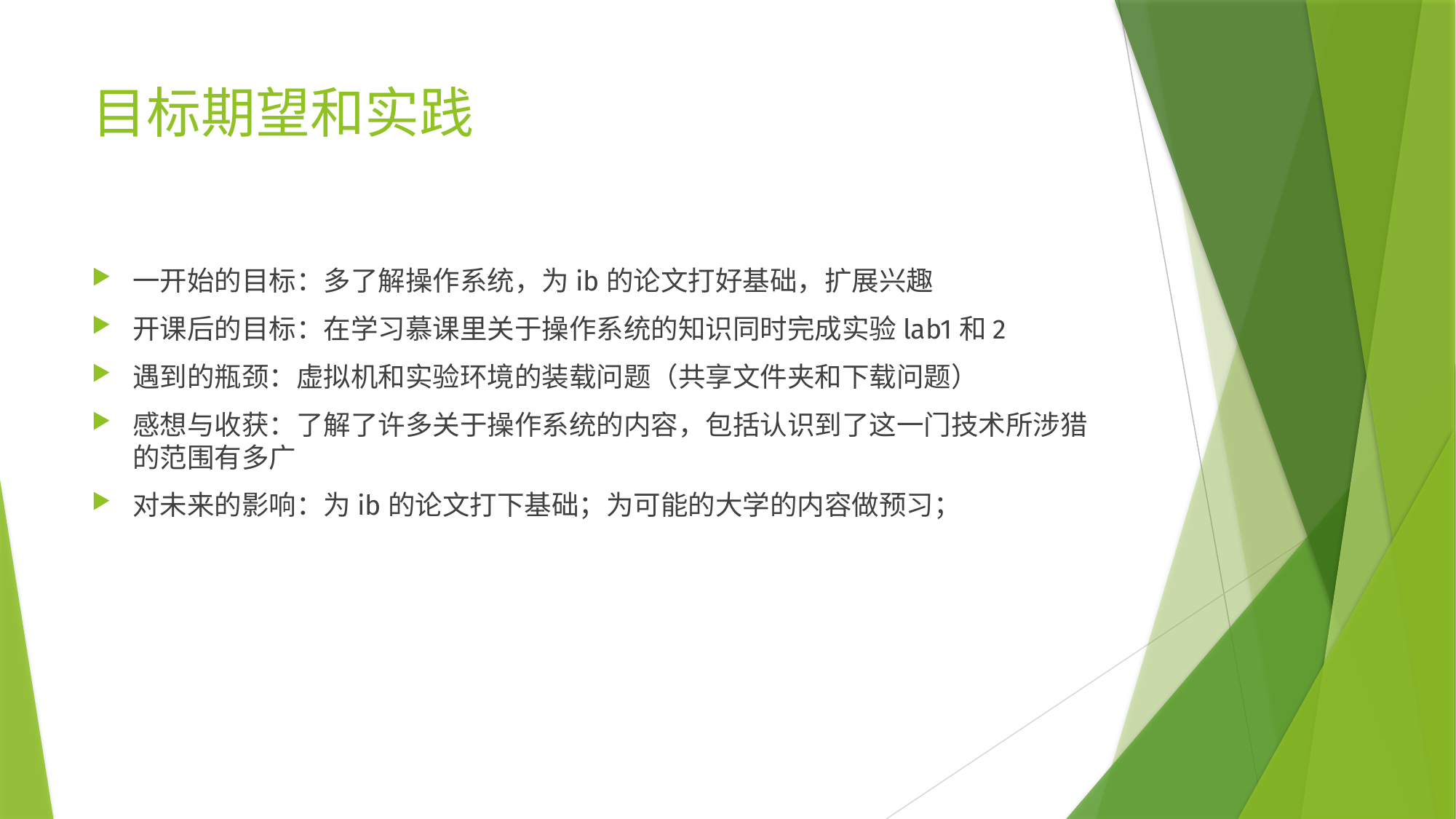

# 目标期望和实践
一开始的目标：多了解操作系统，为ib的论文打好基础，扩展兴趣
开课后的目标：在学习慕课里关于操作系统的知识同时完成实验lab1和2
遇到的瓶颈：虚拟机和实验环境的装载问题（共享文件夹和下载问题）
感想与收获：了解了许多关于操作系统的内容，包括认识到了这一门技术所涉猎的范围有多广
对未来的影响：为ib的论文打下基础；为可能的大学的内容做预习；